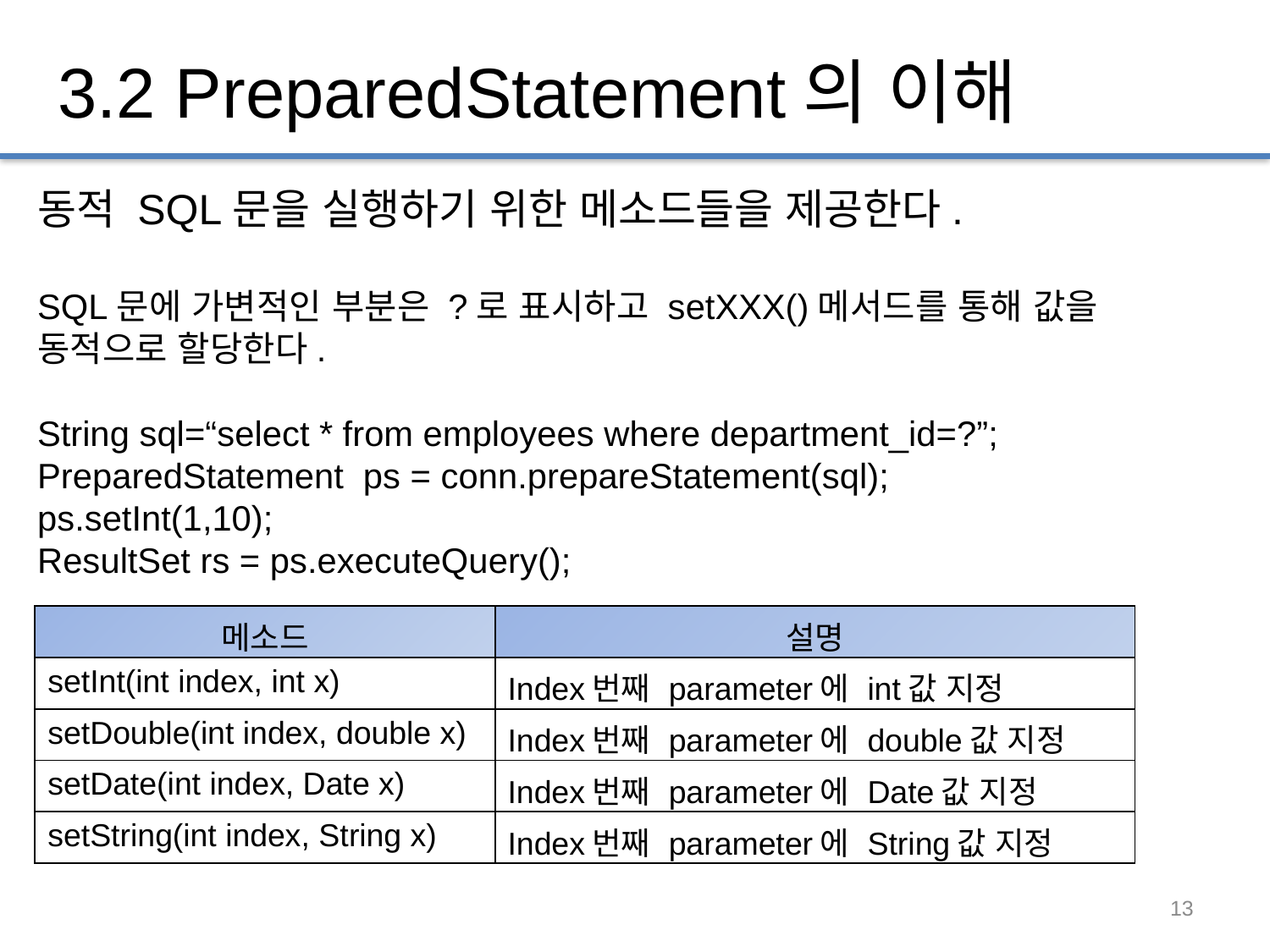

# 3.2 PreparedStatement의 이해
동적 SQL문을 실행하기 위한 메소드들을 제공한다.

SQL문에 가변적인 부분은 ?로 표시하고 setXXX()메서드를 통해 값을 동적으로 할당한다.

String sql=“select * from employees where department_id=?”;
PreparedStatement  ps = conn.prepareStatement(sql);
ps.setInt(1,10);
ResultSet rs = ps.executeQuery();
| 메소드 | 설명 |
| --- | --- |
| setInt(int index, int x) | Index번째 parameter에 int값 지정 |
| setDouble(int index, double x) | Index번째 parameter에 double값 지정 |
| setDate(int index, Date x) | Index번째 parameter에 Date값 지정 |
| setString(int index, String x) | Index번째 parameter에 String값 지정 |
13